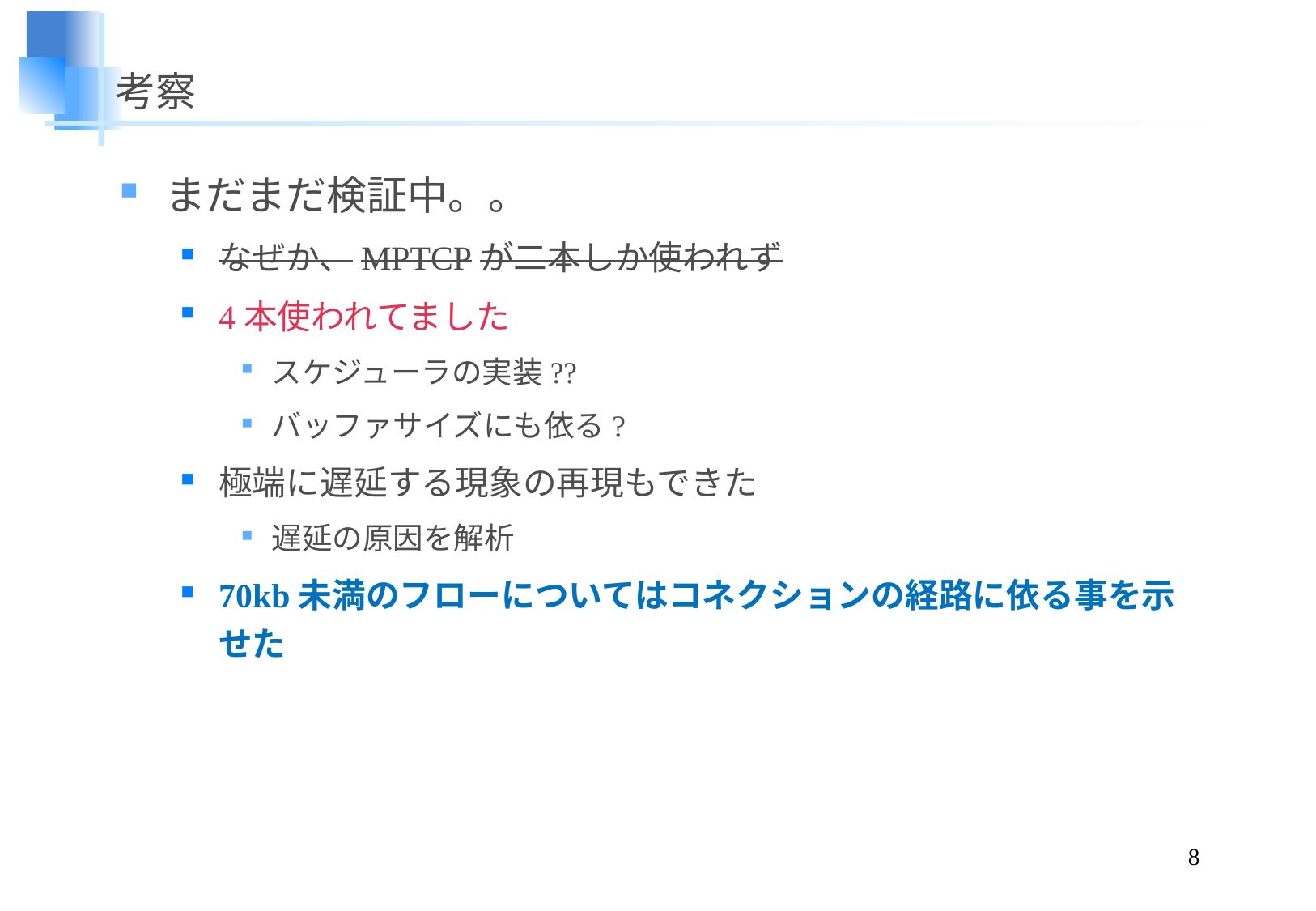

# 考察
まだまだ検証中。。
なぜか、MPTCPが二本しか使われず
4本使われてました
スケジューラの実装??
バッファサイズにも依る?
極端に遅延する現象の再現もできた
遅延の原因を解析
70kb未満のフローについてはコネクションの経路に依る事を示せた
8